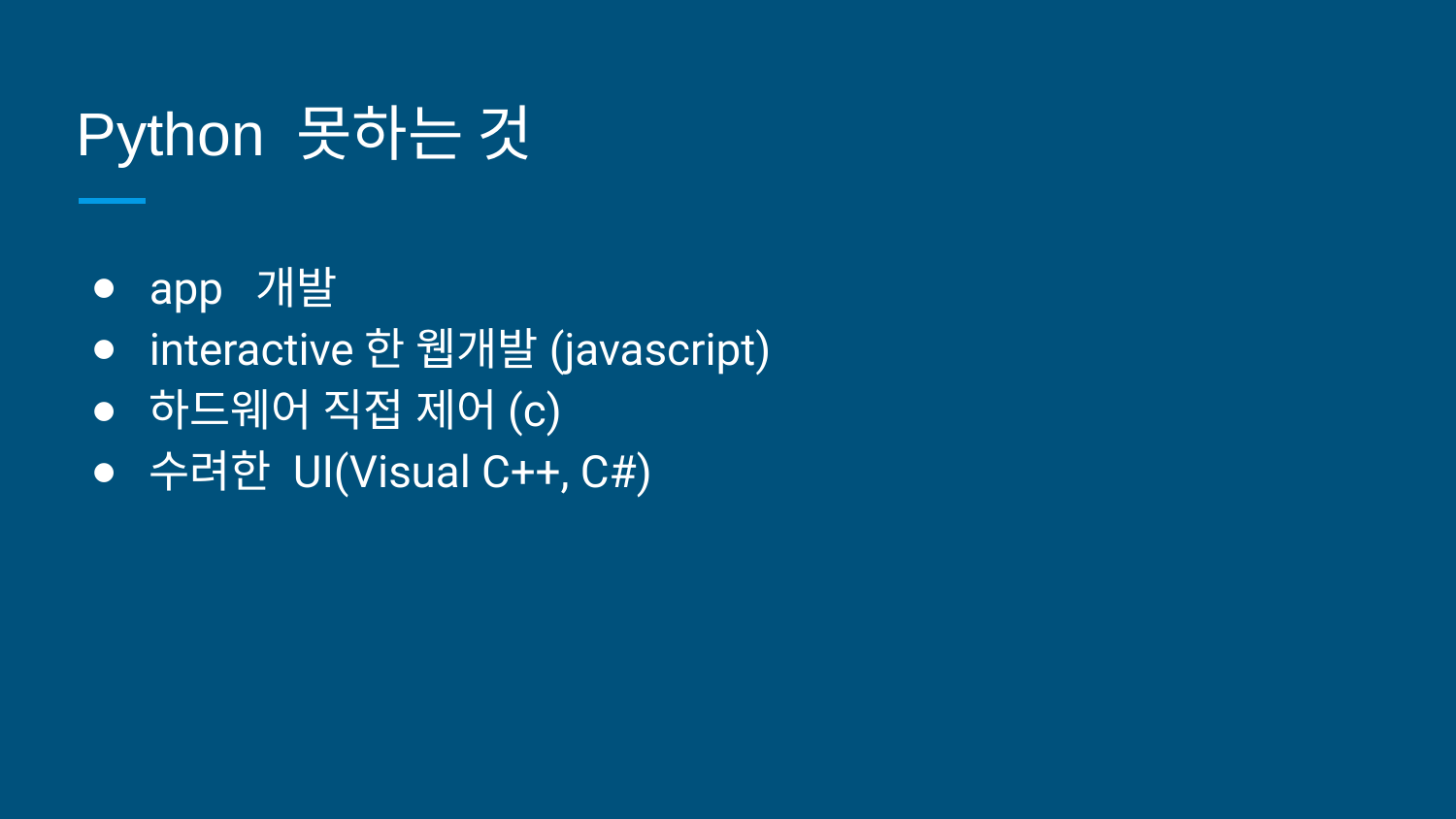

# Python 못하는 것
app  개발
interactive한 웹개발(javascript)
하드웨어 직접 제어(c)
수려한 UI(Visual C++, C#)